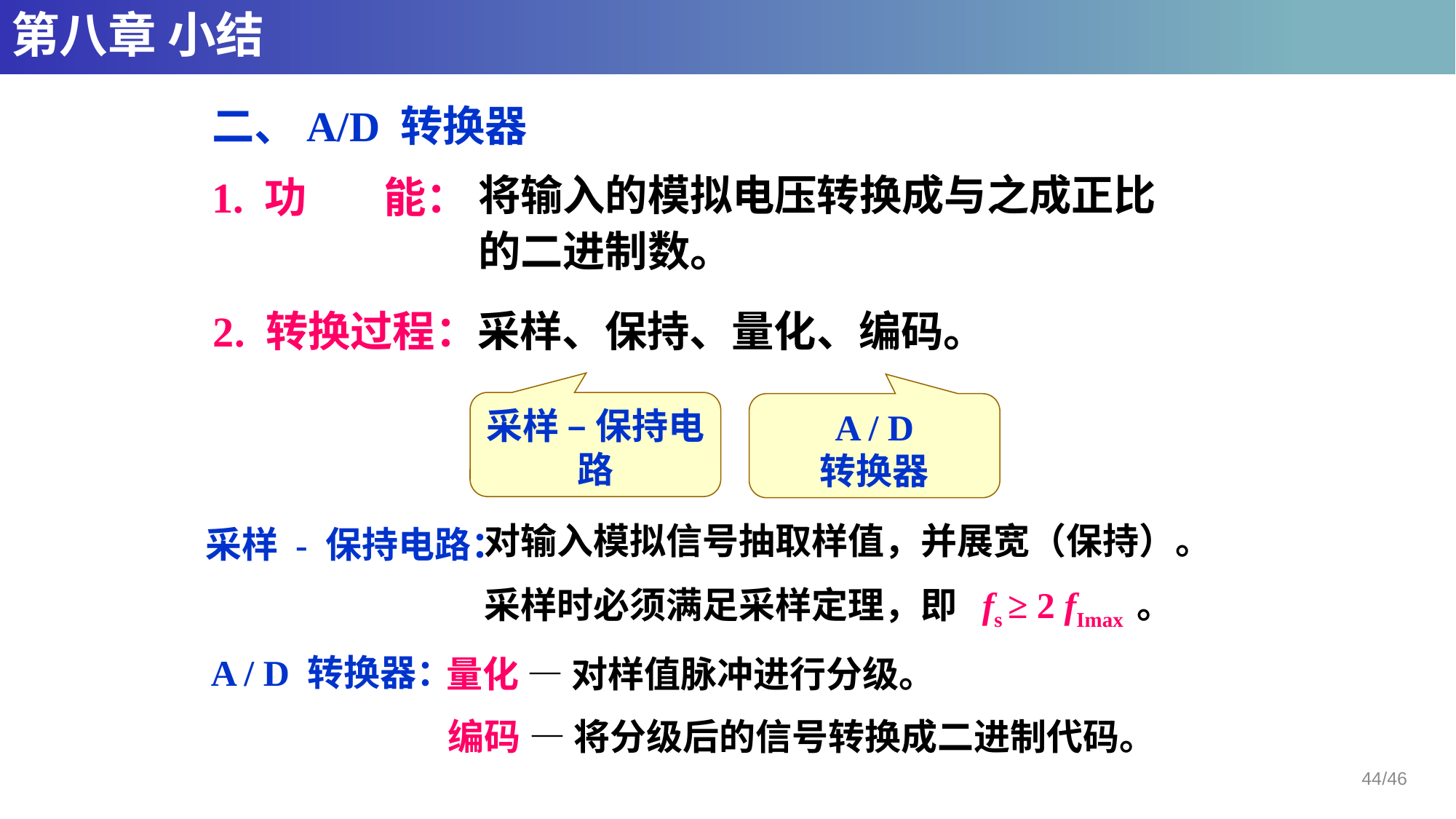

# 第八章 小结
二、A/D 转换器
将输入的模拟电压转换成与之成正比的二进制数。
1. 功        能：
2. 转换过程：
采样、保持、量化、编码。

采样 – 保持电路
A / D
转换器
对输入模拟信号抽取样值，并展宽（保持）。
采样 - 保持电路：
采样时必须满足采样定理，即  fs ≥ 2 fImax 。
A / D 转换器：
量化 — 对样值脉冲进行分级。
编码 — 将分级后的信号转换成二进制代码。
44/46